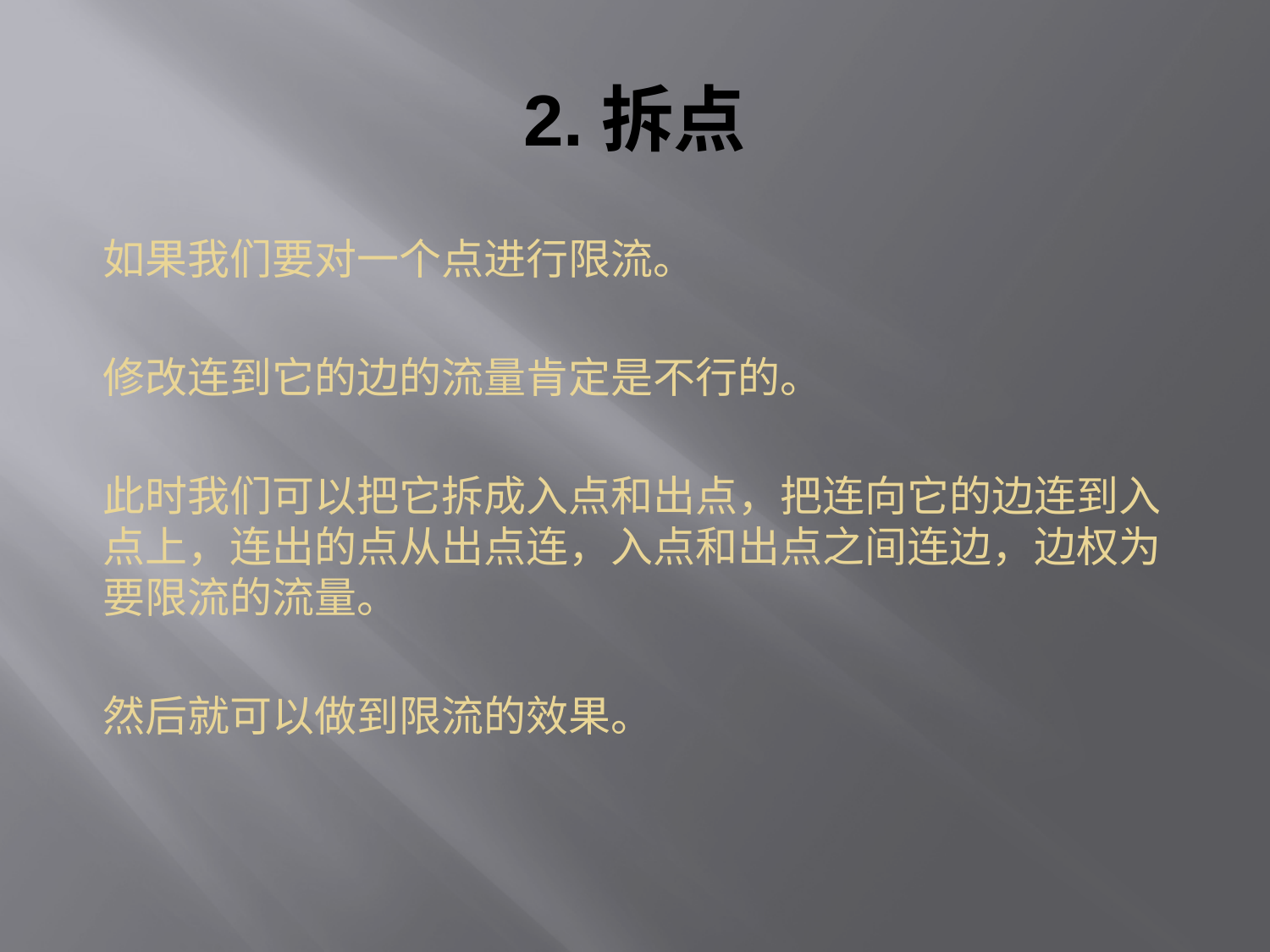

# 2.拆点
如果我们要对一个点进行限流。

修改连到它的边的流量肯定是不行的。

此时我们可以把它拆成入点和出点，把连向它的边连到入点上，连出的点从出点连，入点和出点之间连边，边权为要限流的流量。

然后就可以做到限流的效果。